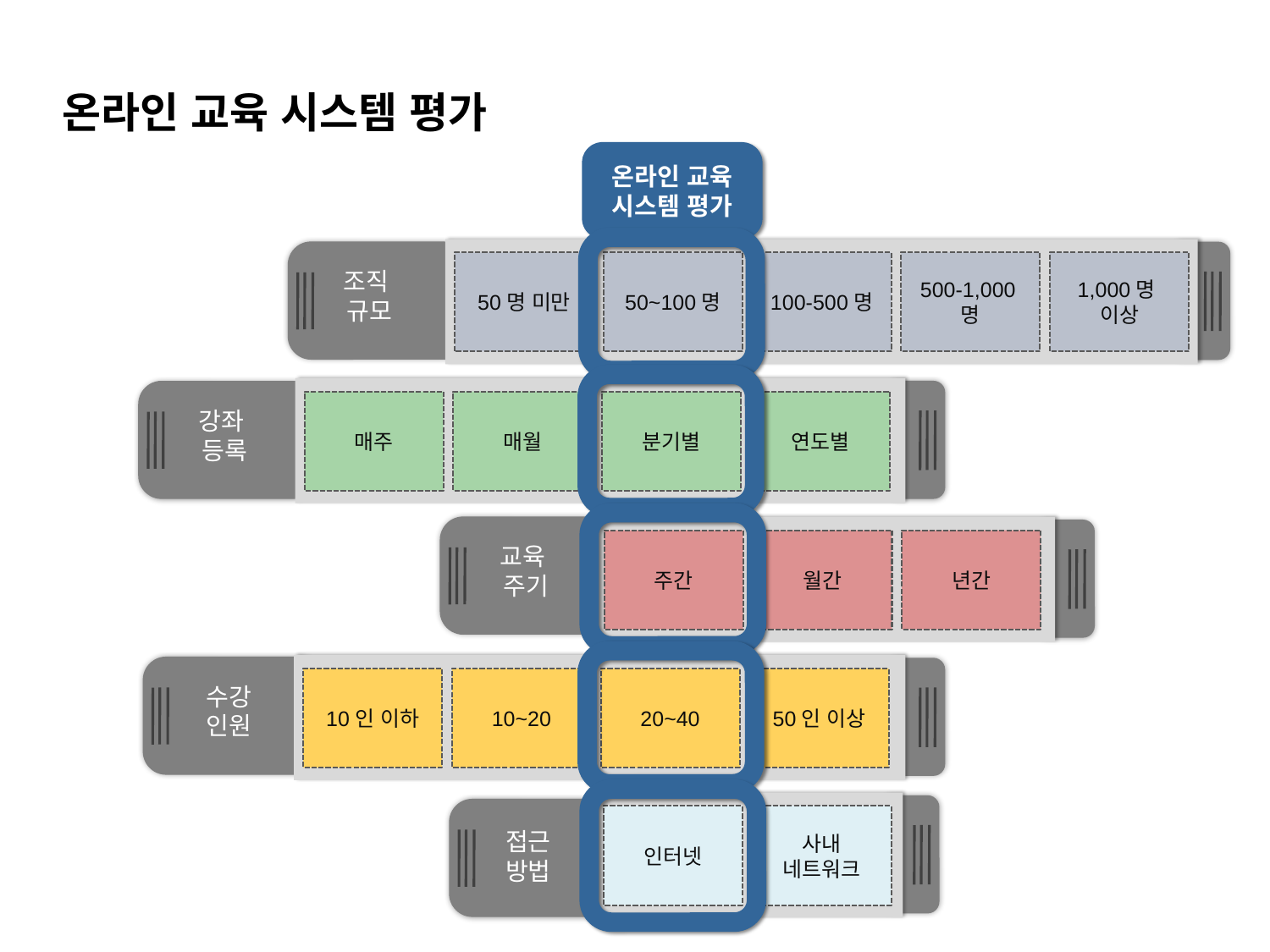

온라인 교육 시스템 평가
온라인 교육
시스템 평가

50명 미만

50~100명
100-500명
500-1,000명
1,000명
이상
조직
규모

강좌
등록
매주
매월
분기별
연도별

주간
월간
년간
교육
주기

10인 이하
10~20
20~40
50인 이상
수강
인원

인터넷
사내
네트워크
접근
방법